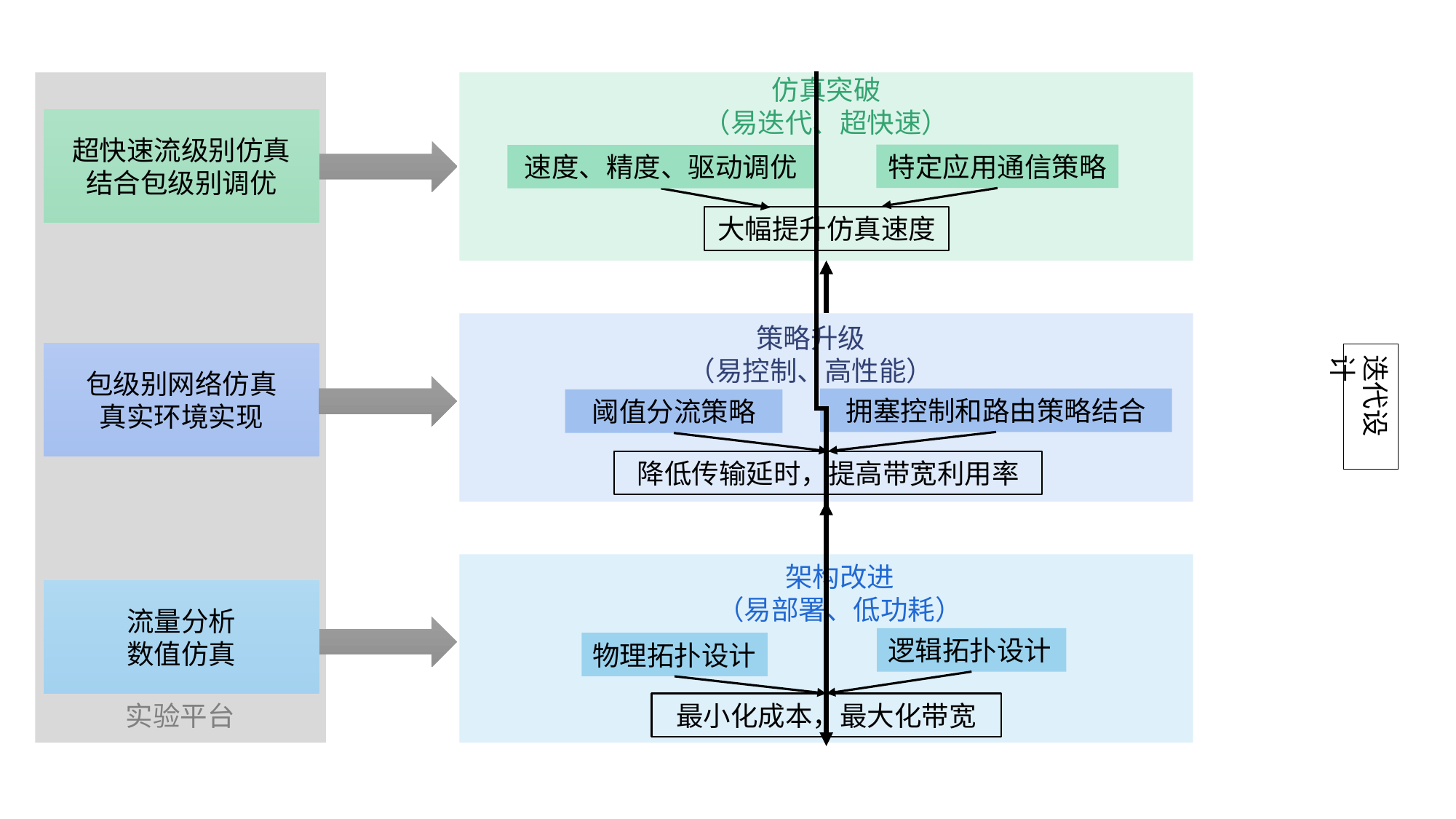

仿真突破
（易迭代、超快速）

超快速流级别仿真结合包级别调优

特定应用通信策略
速度、精度、驱动调优
大幅提升仿真速度

策略升级
（易控制、高性能）
包级别网络仿真
真实环境实现
迭代设计

拥塞控制和路由策略结合
阈值分流策略
降低传输延时，提高带宽利用率

架构改进
（易部署、低功耗）
流量分析
数值仿真

逻辑拓扑设计
物理拓扑设计
实验平台
最小化成本，最大化带宽